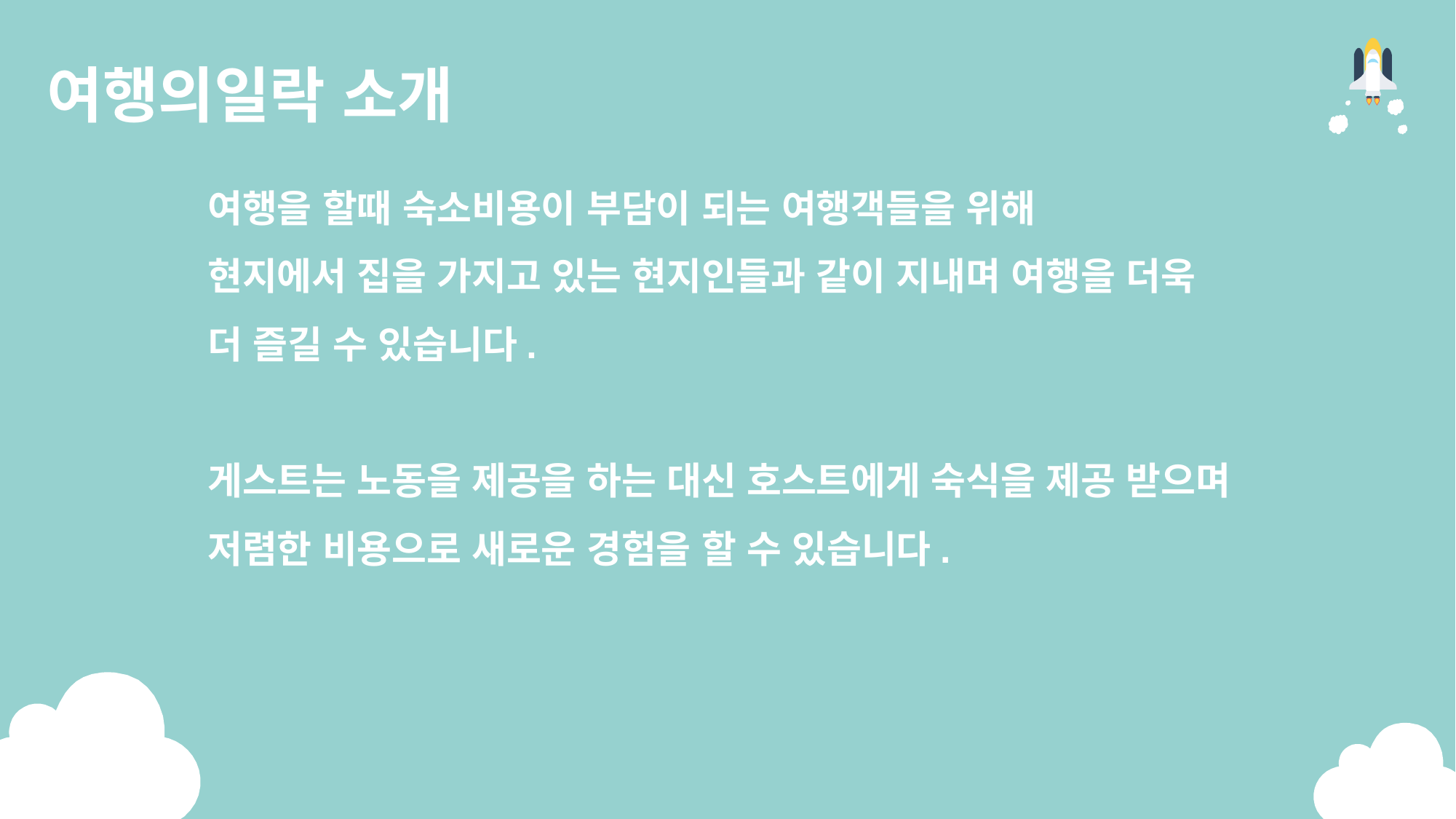

여행의일락 소개

여행을 할때 숙소비용이 부담이 되는 여행객들을 위해
현지에서 집을 가지고 있는 현지인들과 같이 지내며 여행을 더욱 더 즐길 수 있습니다.

게스트는 노동을 제공을 하는 대신 호스트에게 숙식을 제공 받으며 저렴한 비용으로 새로운 경험을 할 수 있습니다.